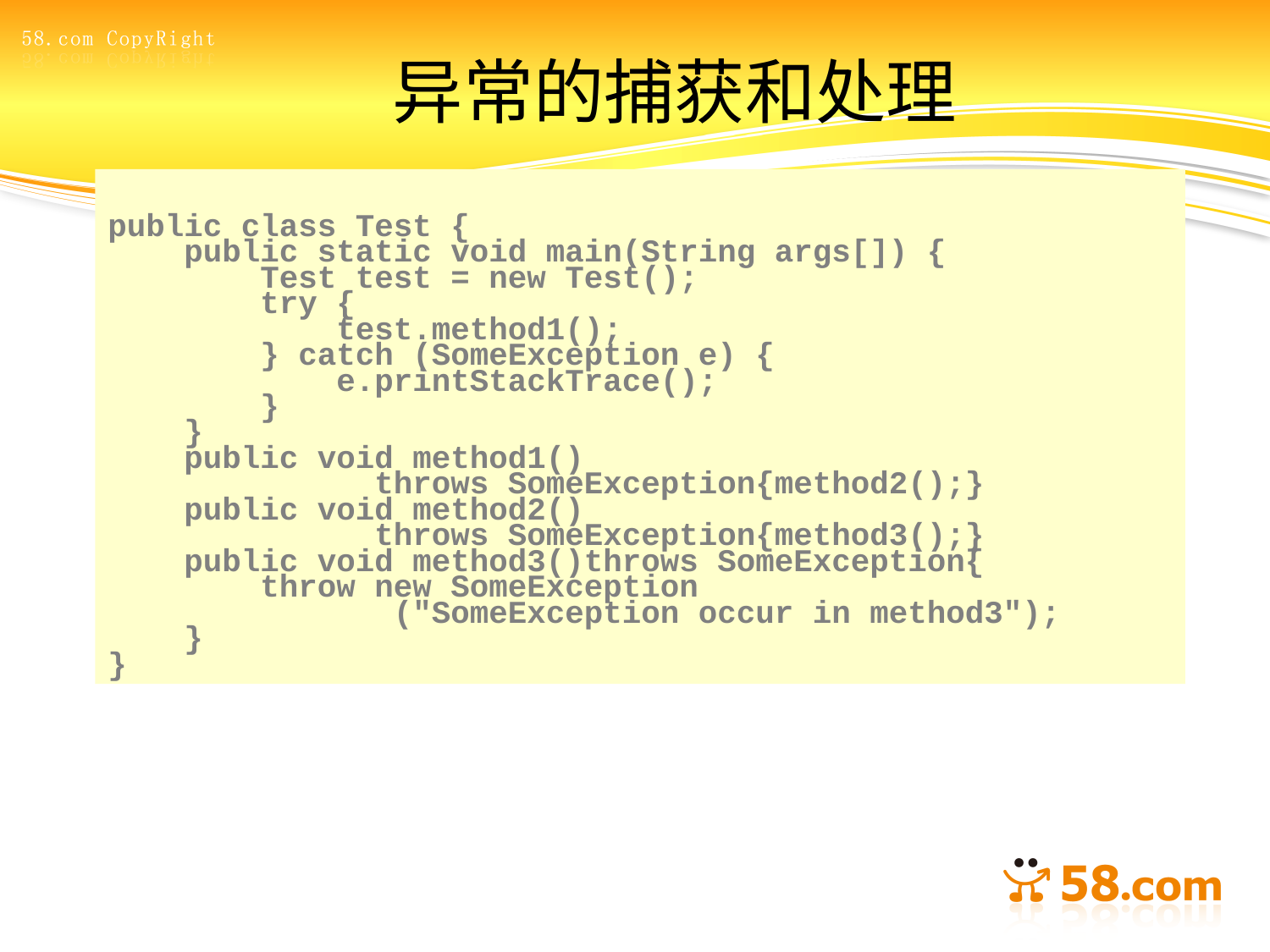

# 异常的捕获和处理

public class Test {
    public static void main(String args[]) {
        Test test = new Test();
        try {
            test.method1();
        } catch (SomeException e) {
            e.printStackTrace();
        }
    }
    public void method1()
              throws SomeException{method2();}
    public void method2()
              throws SomeException{method3();}
    public void method3()throws SomeException{
        throw new SomeException
               ("SomeException occur in method3");
    }
}